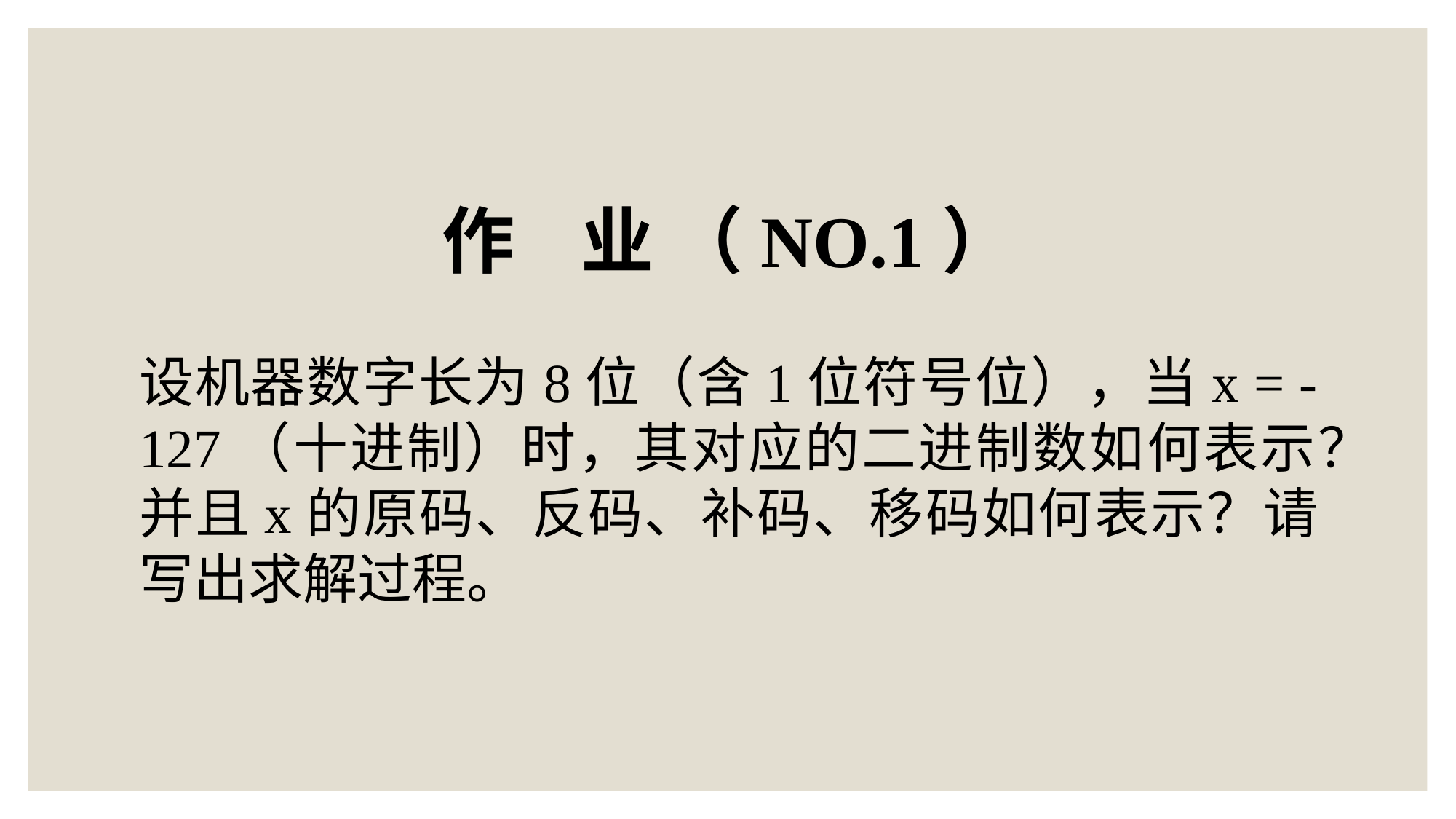

作    业 （NO.1）

设机器数字长为8位（含1位符号位），当x = -127（十进制）时，其对应的二进制数如何表示？并且x的原码、反码、补码、移码如何表示？请写出求解过程。